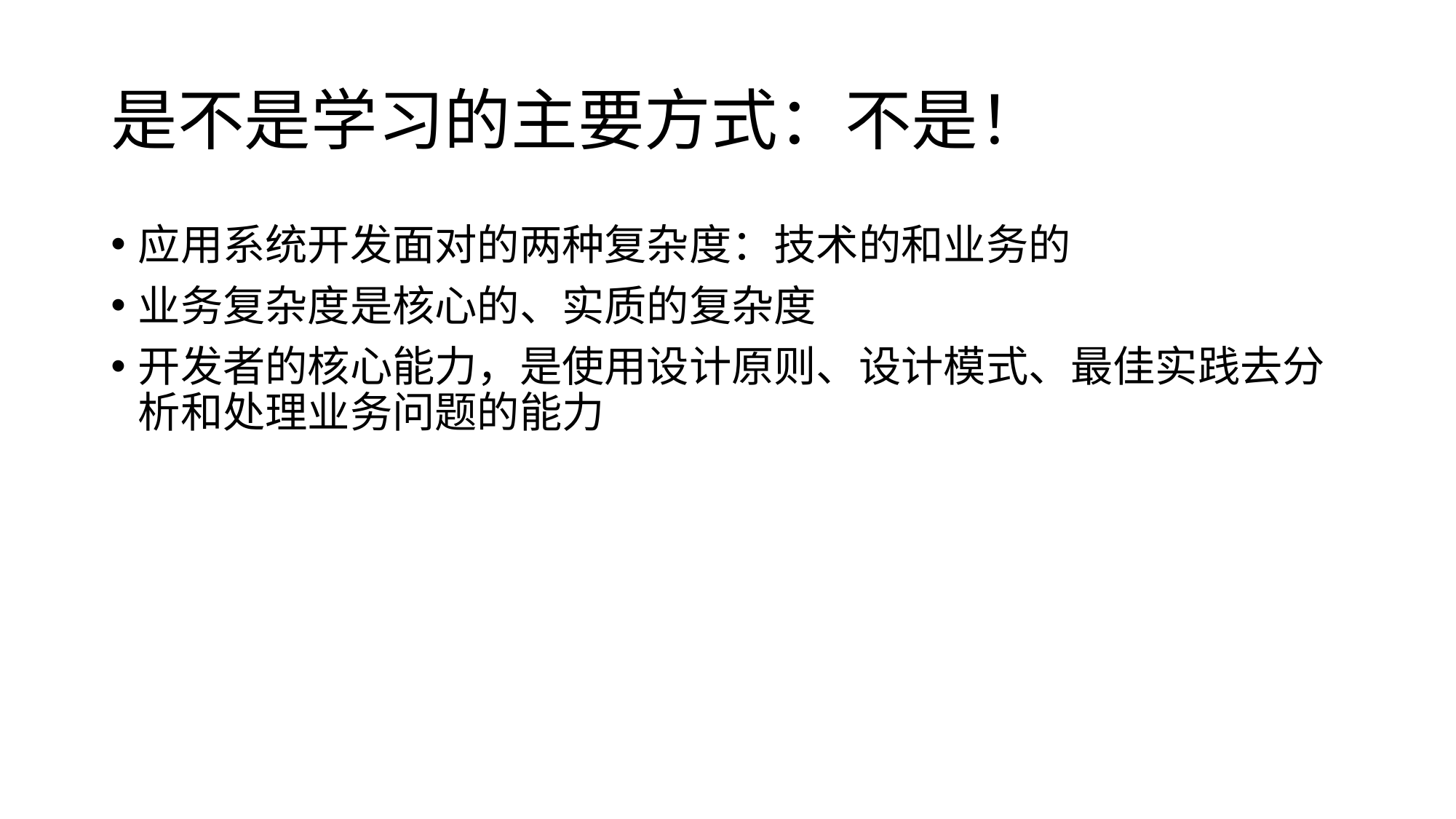

# 是不是学习的主要方式：不是！
应用系统开发面对的两种复杂度：技术的和业务的
业务复杂度是核心的、实质的复杂度
开发者的核心能力，是使用设计原则、设计模式、最佳实践去分析和处理业务问题的能力